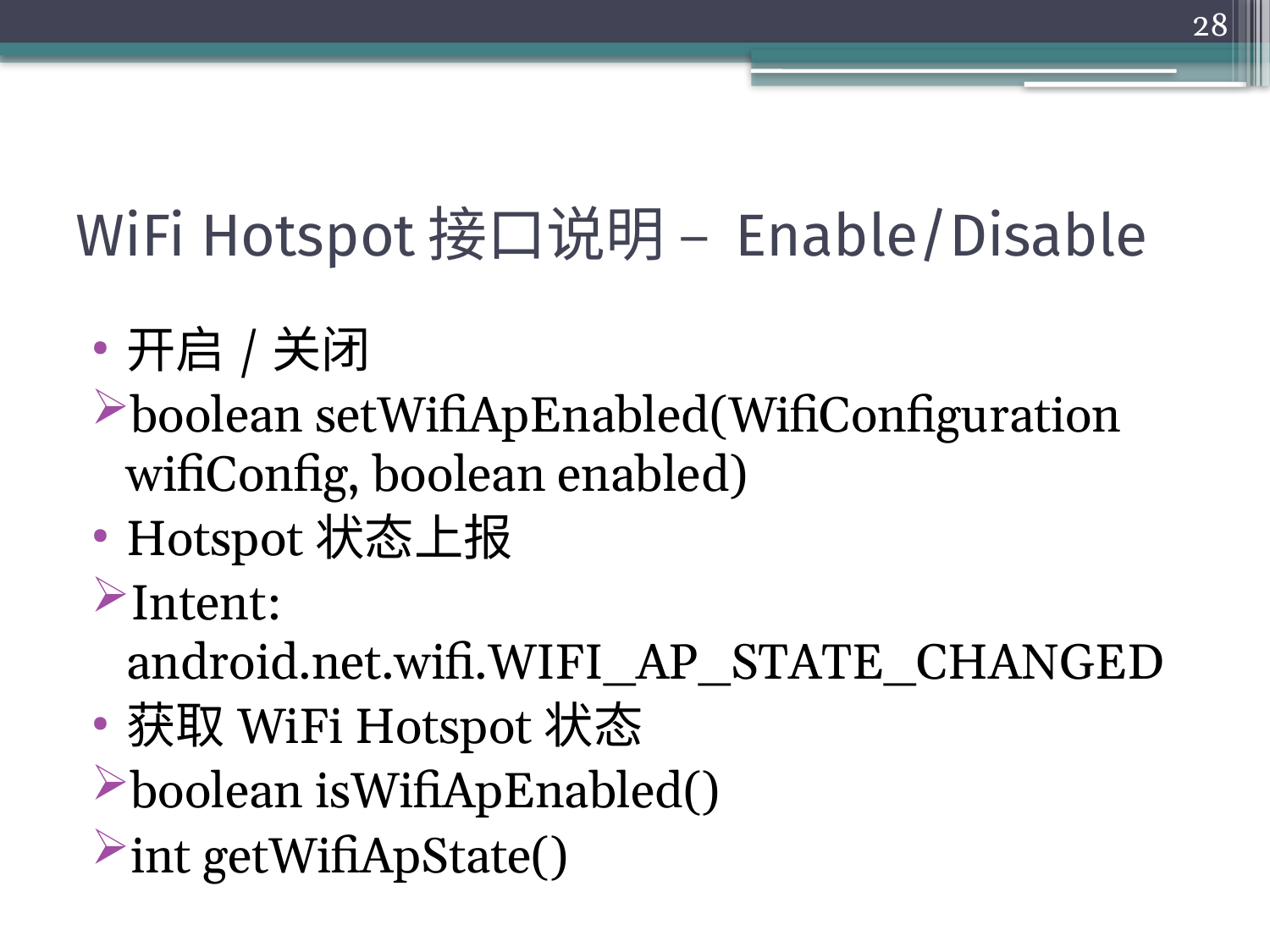

28
# WiFi Hotspot接口说明 – Enable/Disable
开启/关闭
boolean setWifiApEnabled(WifiConfiguration wifiConfig, boolean enabled)
Hotspot状态上报
Intent: android.net.wifi.WIFI_AP_STATE_CHANGED
获取WiFi Hotspot状态
boolean isWifiApEnabled()
int getWifiApState()